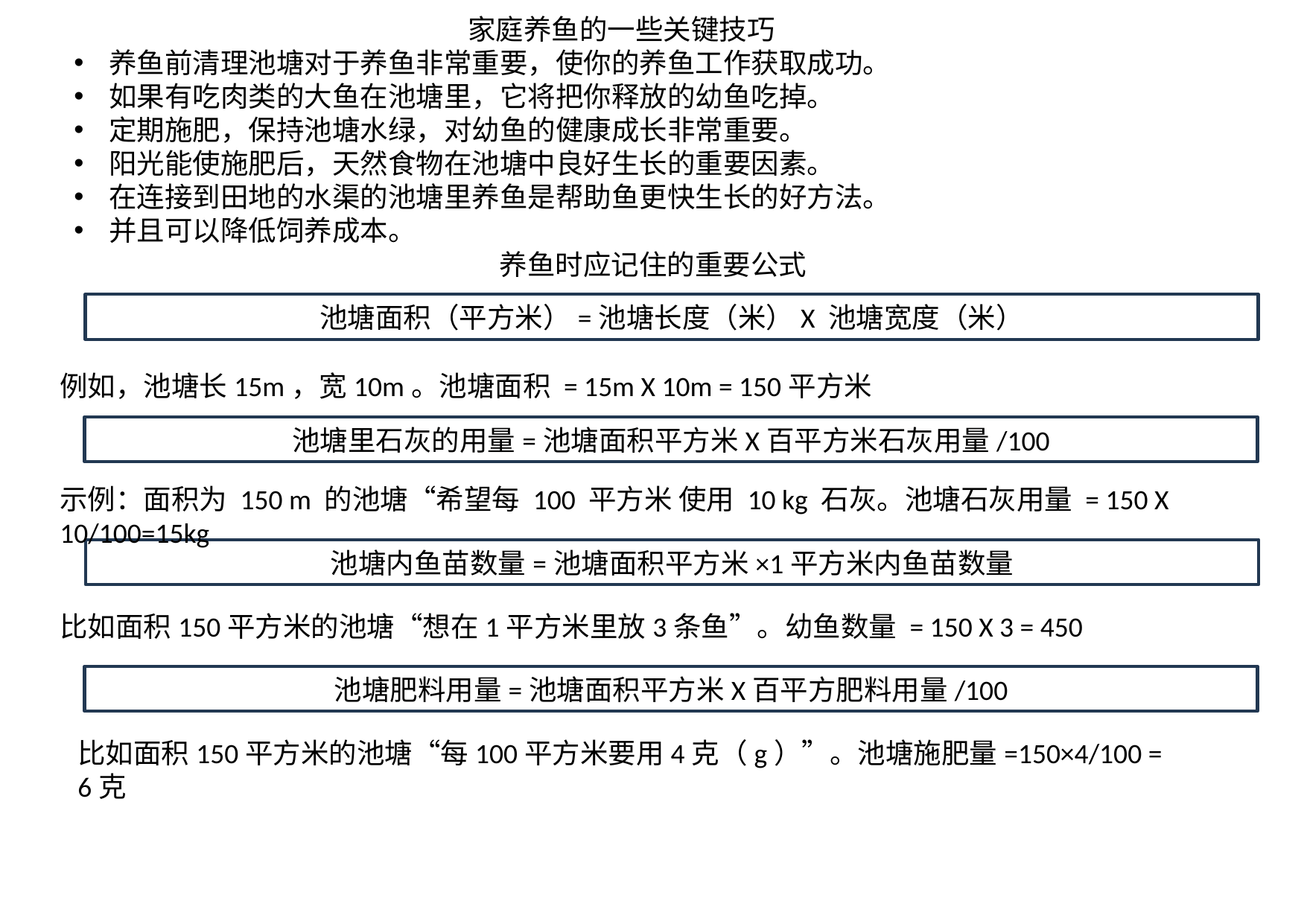

家庭养鱼的一些关键技巧
养鱼前清理池塘对于养鱼非常重要，使你的养鱼工作获取成功。
如果有吃肉类的大鱼在池塘里，它将把你释放的幼鱼吃掉。
定期施肥，保持池塘水绿，对幼鱼的健康成长非常重要。
阳光能使施肥后，天然食物在池塘中良好生长的重要因素。
在连接到田地的水渠的池塘里养鱼是帮助鱼更快生长的好方法。
并且可以降低饲养成本。
养鱼时应记住的重要公式
池塘面积（平方米）=池塘长度（米）X 池塘宽度（米）
例如，池塘长15m，宽10m。池塘面积 = 15m X 10m = 150平方米
池塘里石灰的用量=池塘面积平方米X百平方米石灰用量/100
示例：面积为 150 m 的池塘“希望每 100 平方米 使用 10 kg 石灰。池塘石灰用量 = 150 X 10/100=15kg
池塘内鱼苗数量=池塘面积平方米×1平方米内鱼苗数量
比如面积150平方米的池塘“想在1平方米里放3条鱼”。幼鱼数量 = 150 X 3 = 450
池塘肥料用量=池塘面积平方米X百平方肥料用量/100
比如面积150平方米的池塘“每100平方米要用4克（g）”。池塘施肥量=150×4/100 = 6克